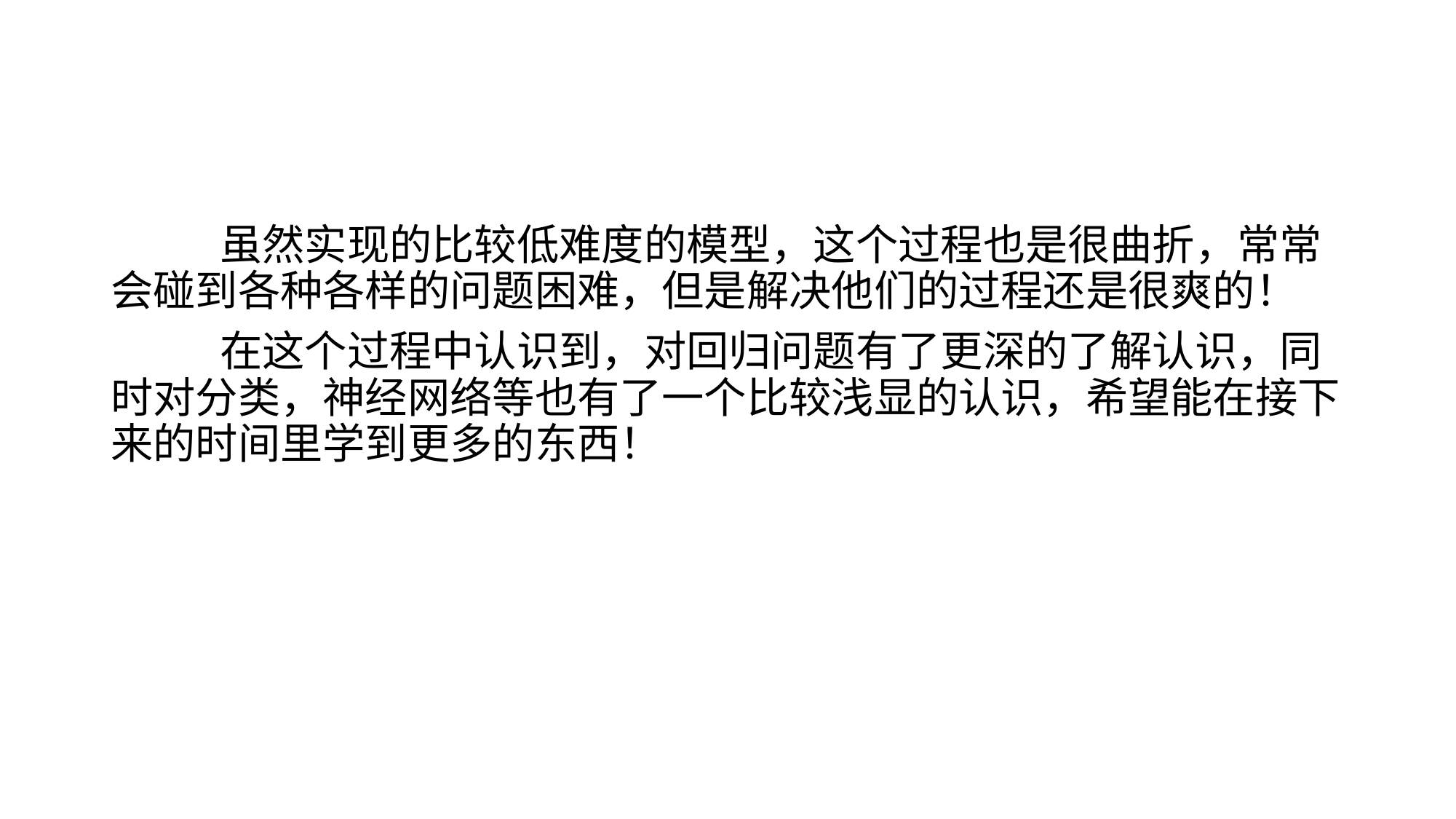

#
	虽然实现的比较低难度的模型，这个过程也是很曲折，常常会碰到各种各样的问题困难，但是解决他们的过程还是很爽的！
	在这个过程中认识到，对回归问题有了更深的了解认识，同时对分类，神经网络等也有了一个比较浅显的认识，希望能在接下来的时间里学到更多的东西！